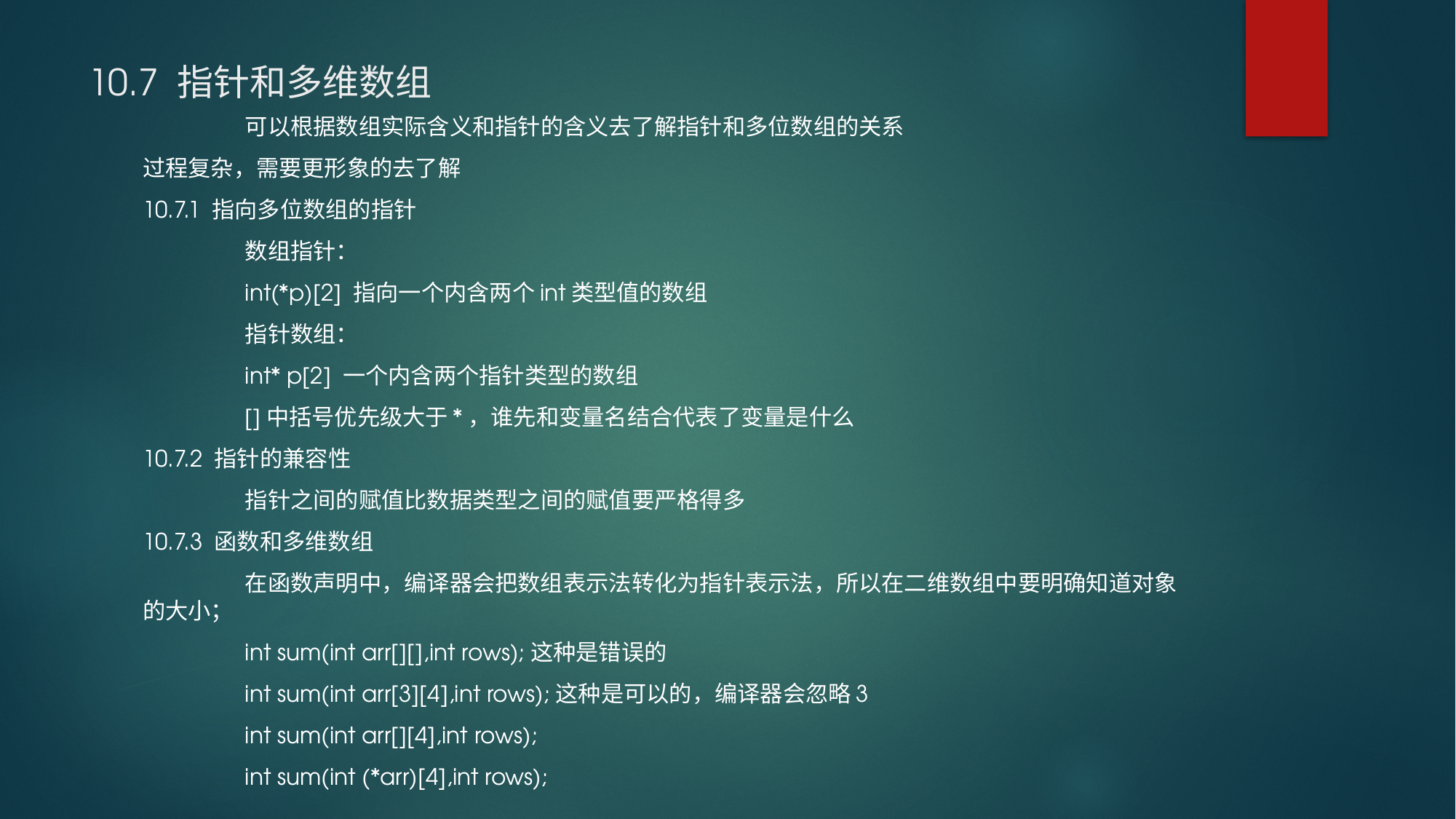

# 10.7 指针和多维数组
	可以根据数组实际含义和指针的含义去了解指针和多位数组的关系
过程复杂，需要更形象的去了解
10.7.1 指向多位数组的指针
	数组指针：
		int(*p)[2] 指向一个内含两个int类型值的数组
	指针数组：
		int* p[2] 一个内含两个指针类型的数组
	[]中括号优先级大于*，谁先和变量名结合代表了变量是什么
10.7.2 指针的兼容性
	指针之间的赋值比数据类型之间的赋值要严格得多
10.7.3 函数和多维数组
	在函数声明中，编译器会把数组表示法转化为指针表示法，所以在二维数组中要明确知道对象的大小；
	int sum(int arr[][],int rows);这种是错误的
	int sum(int arr[3][4],int rows);这种是可以的，编译器会忽略3
	int sum(int arr[][4],int rows);
	int sum(int (*arr)[4],int rows);